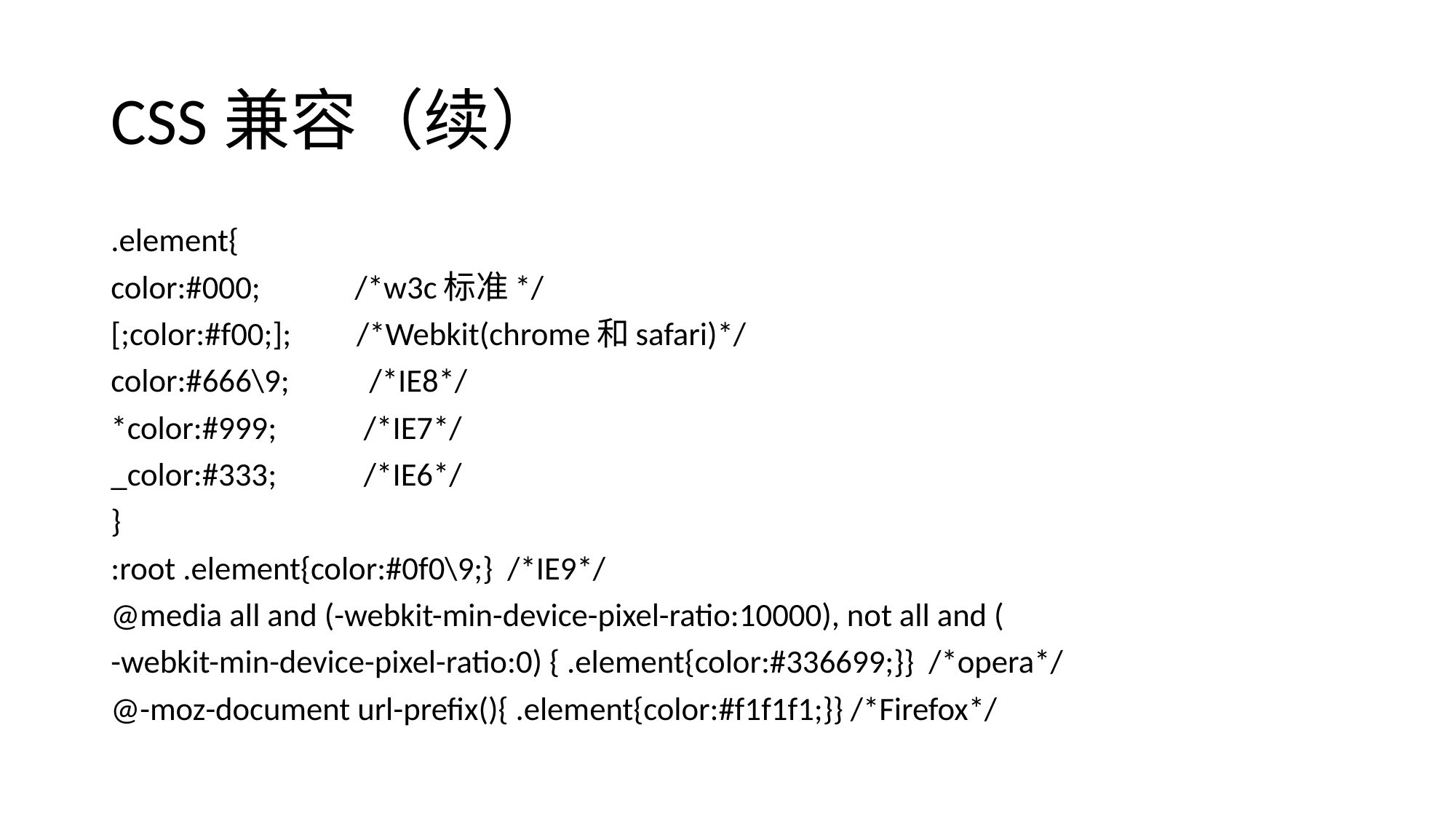

# CSS兼容（续）
.element{
color:#000;             /*w3c标准*/
[;color:#f00;];         /*Webkit(chrome和safari)*/
color:#666\9;           /*IE8*/
*color:#999;            /*IE7*/
_color:#333;            /*IE6*/
}
:root .element{color:#0f0\9;}  /*IE9*/
@media all and (-webkit-min-device-pixel-ratio:10000), not all and (
-webkit-min-device-pixel-ratio:0) { .element{color:#336699;}}  /*opera*/
@-moz-document url-prefix(){ .element{color:#f1f1f1;}} /*Firefox*/